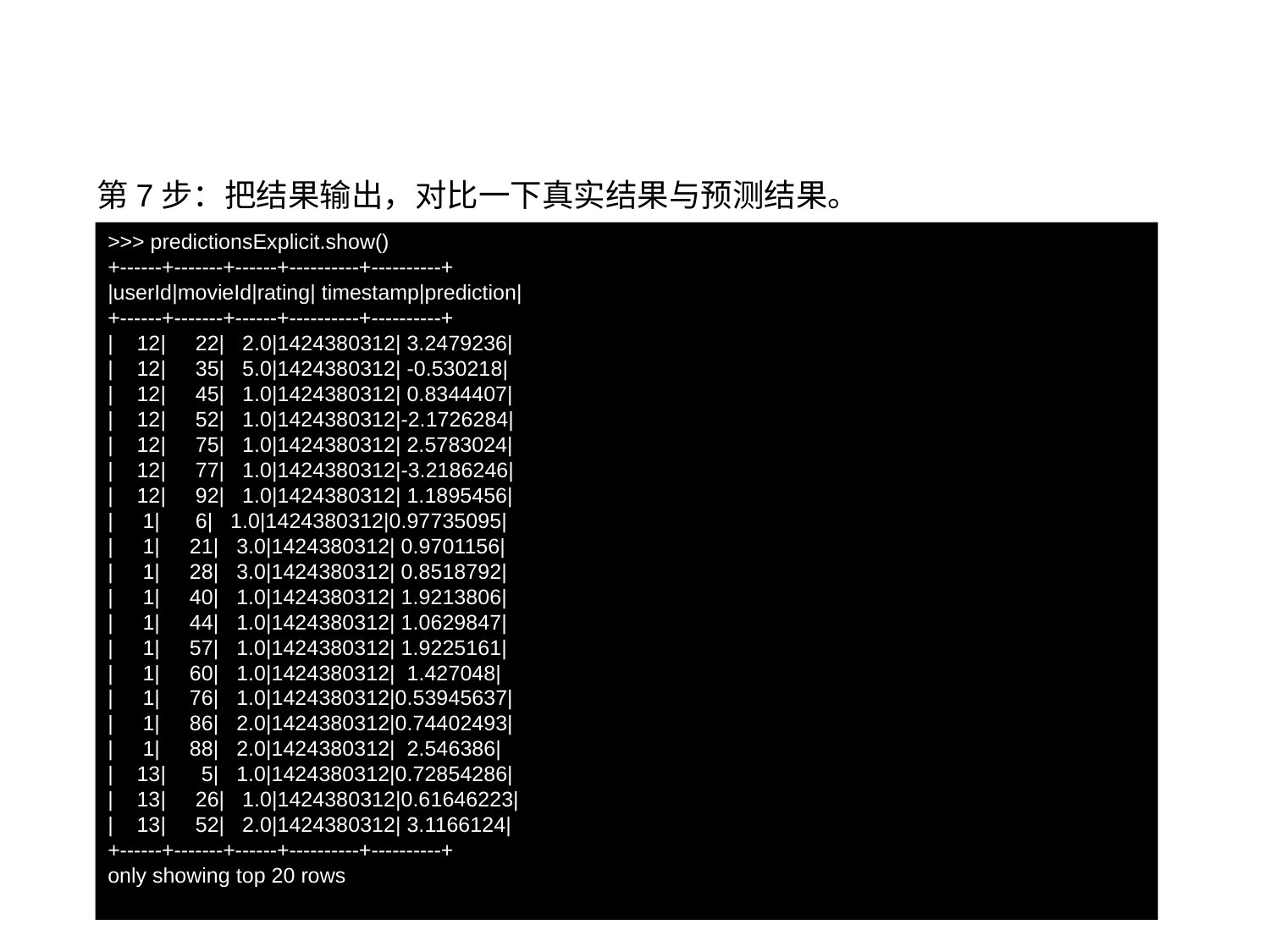

9.10.2 ALS算法
第7步：把结果输出，对比一下真实结果与预测结果。
>>> predictionsExplicit.show()
+------+-------+------+----------+----------+
|userId|movieId|rating| timestamp|prediction|
+------+-------+------+----------+----------+
|    12|     22|   2.0|1424380312| 3.2479236|
|    12|     35|   5.0|1424380312| -0.530218|
|    12|     45|   1.0|1424380312| 0.8344407|
|    12|     52|   1.0|1424380312|-2.1726284|
|    12|     75|   1.0|1424380312| 2.5783024|
|    12|     77|   1.0|1424380312|-3.2186246|
|    12|     92|   1.0|1424380312| 1.1895456|
|     1|      6|   1.0|1424380312|0.97735095|
|     1|     21|   3.0|1424380312| 0.9701156|
|     1|     28|   3.0|1424380312| 0.8518792|
|     1|     40|   1.0|1424380312| 1.9213806|
|     1|     44|   1.0|1424380312| 1.0629847|
|     1|     57|   1.0|1424380312| 1.9225161|
|     1|     60|   1.0|1424380312|  1.427048|
|     1|     76|   1.0|1424380312|0.53945637|
|     1|     86|   2.0|1424380312|0.74402493|
|     1|     88|   2.0|1424380312|  2.546386|
|    13|      5|   1.0|1424380312|0.72854286|
|    13|     26|   1.0|1424380312|0.61646223|
|    13|     52|   2.0|1424380312| 3.1166124|
+------+-------+------+----------+----------+
only showing top 20 rows